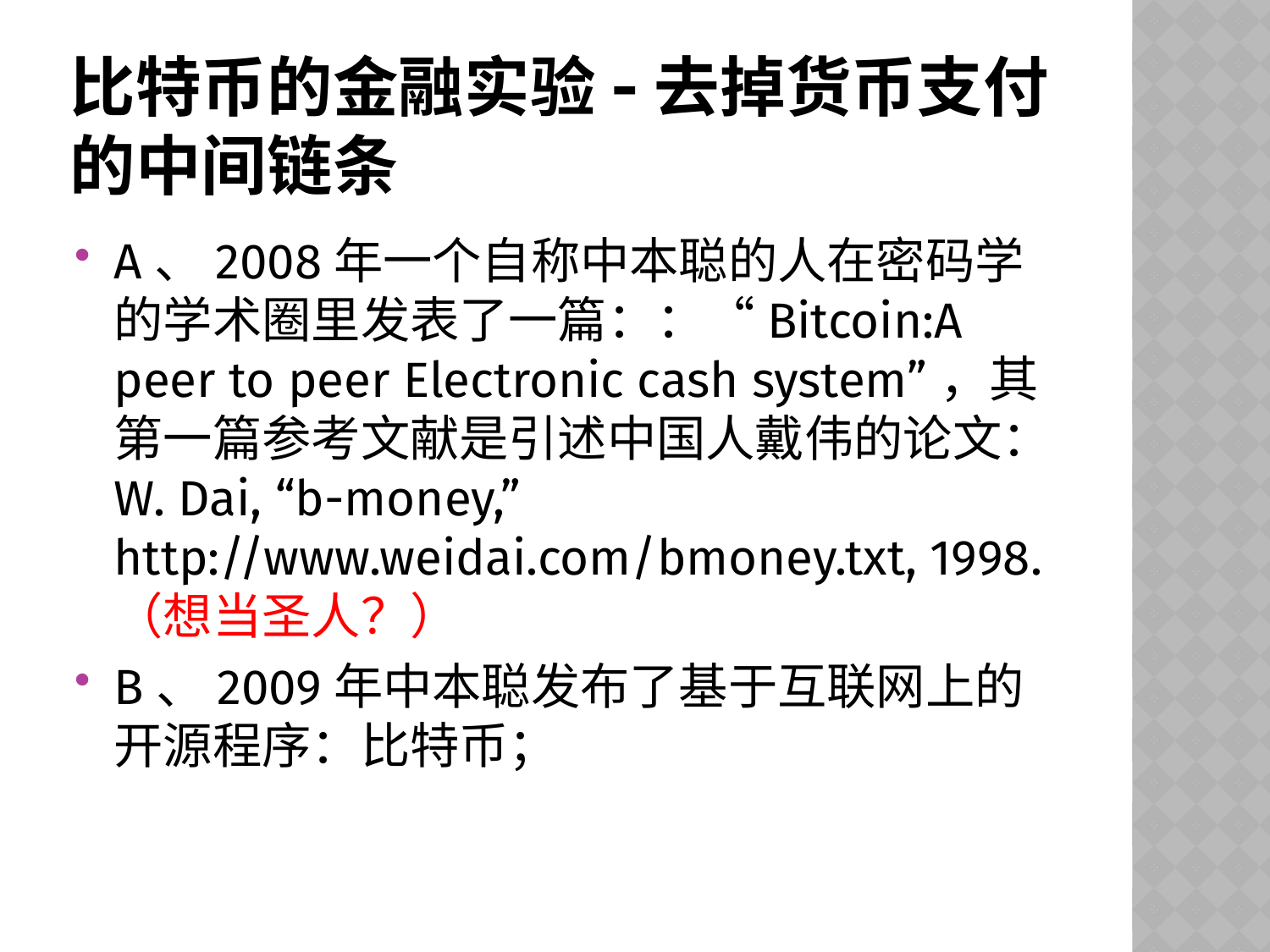

# 比特币的金融实验-去掉货币支付的中间链条
A、2008年一个自称中本聪的人在密码学的学术圈里发表了一篇：：“Bitcoin:A peer to peer Electronic cash system”，其第一篇参考文献是引述中国人戴伟的论文：W. Dai, “b-money,” http://www.weidai.com/bmoney.txt, 1998.（想当圣人？）
B、2009年中本聪发布了基于互联网上的开源程序：比特币；